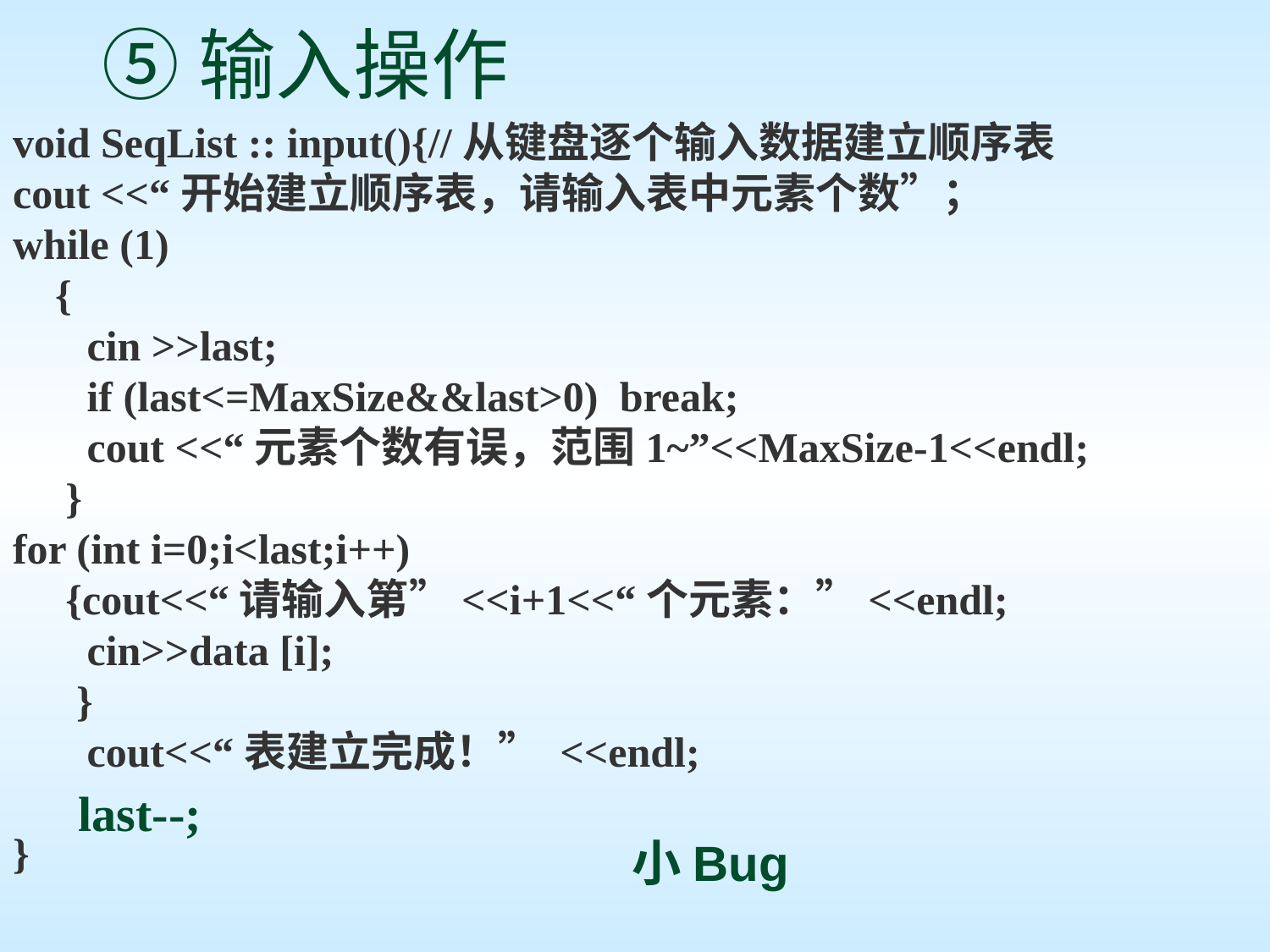

⑤输入操作
void SeqList :: input(){//从键盘逐个输入数据建立顺序表
cout <<“开始建立顺序表，请输入表中元素个数”；
while (1)
    {
       cin >>last;
       if (last<=MaxSize&&last>0)  break;
       cout <<“元素个数有误，范围1~”<<MaxSize-1<<endl;
     }
for (int i=0;i<last;i++)
     {cout<<“请输入第”<<i+1<<“个元素：”<<endl;
       cin>>data [i];
      }
       cout<<“表建立完成！” <<endl;

}
last--;
小Bug